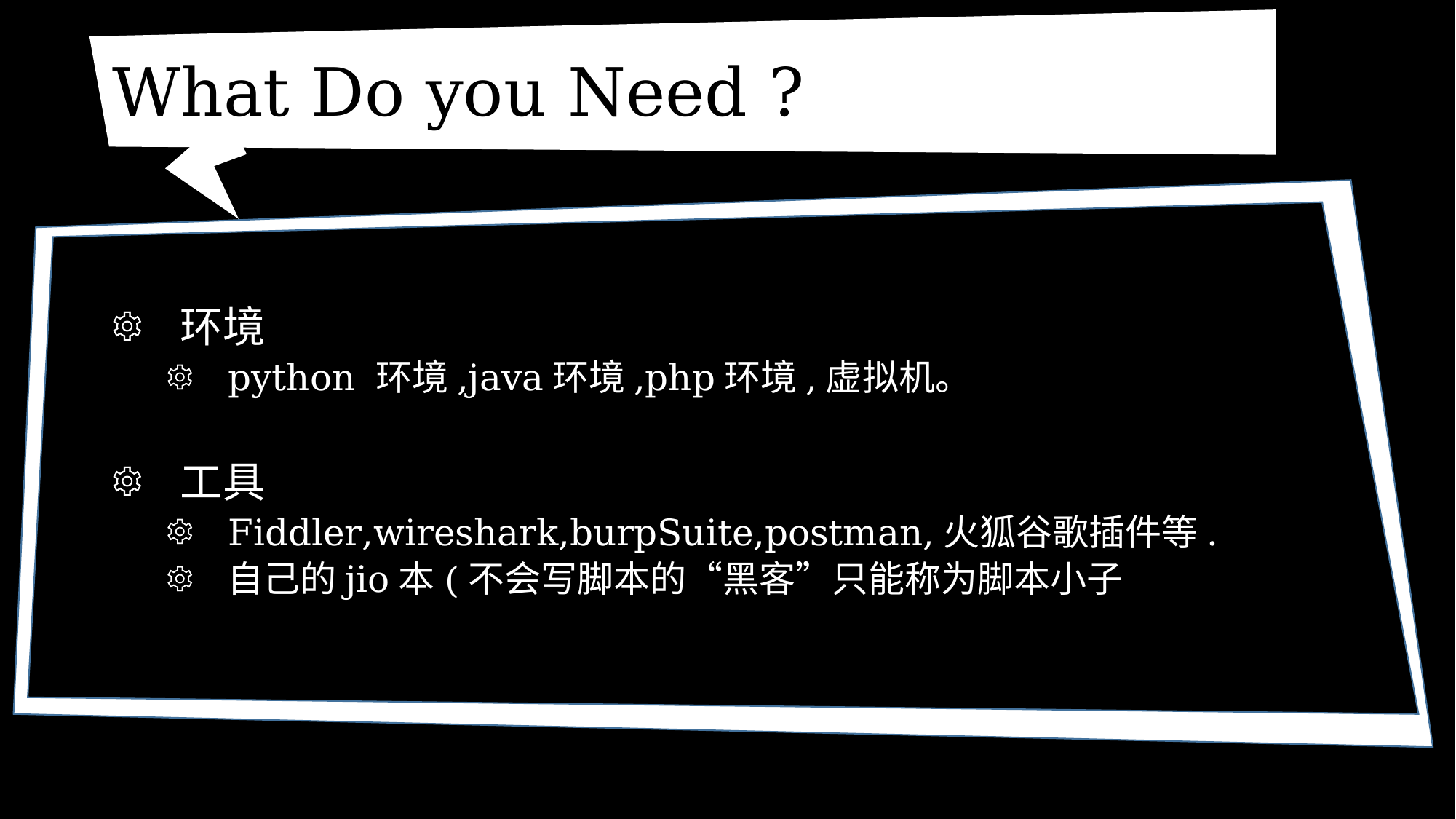

# What Do you Need ?
   环境
   python 环境,java环境,php环境,虚拟机。

   工具
   Fiddler,wireshark,burpSuite,postman,火狐谷歌插件等.
   自己的jio本(不会写脚本的“黑客”只能称为脚本小子